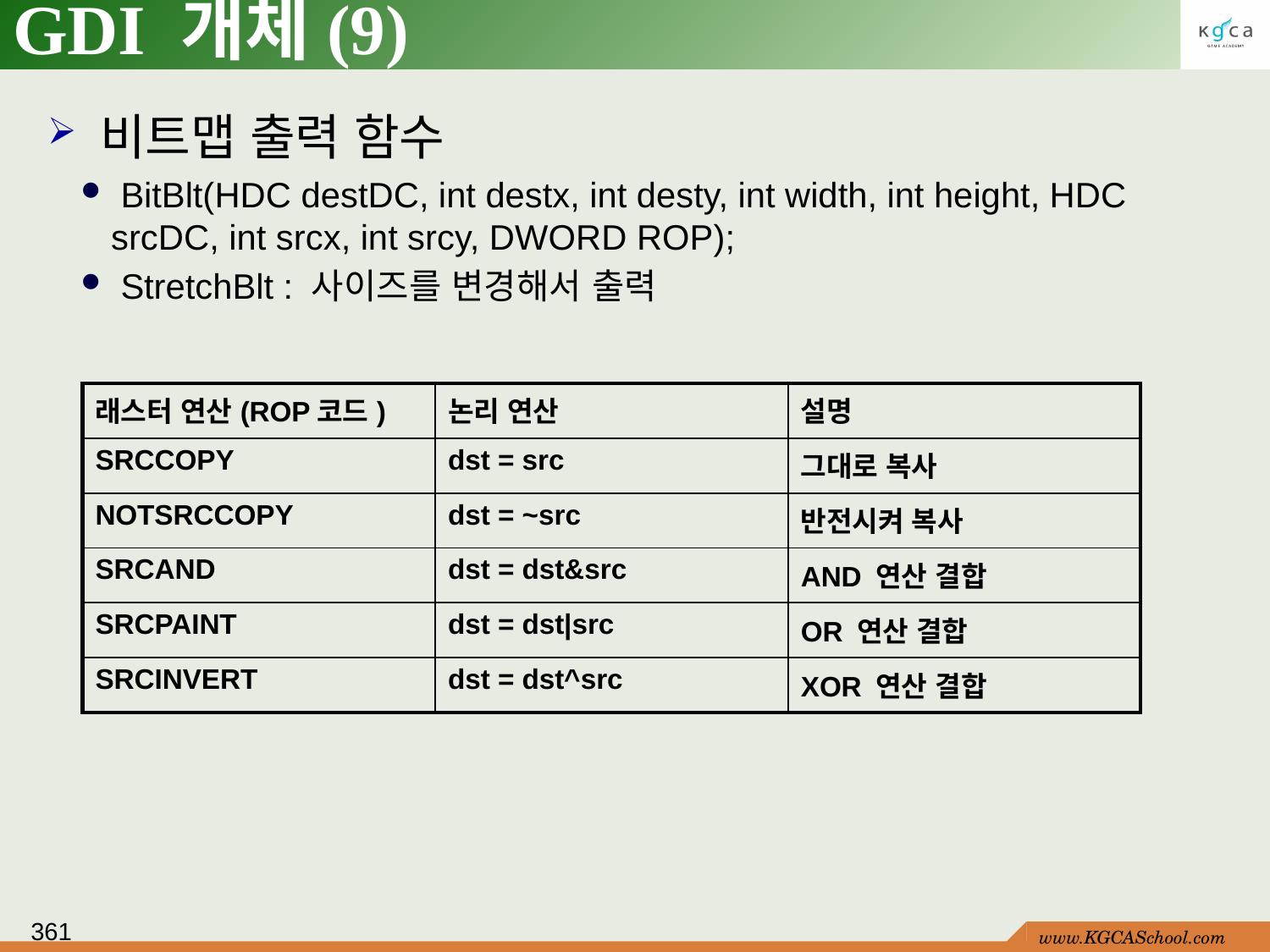

GDI 개체(9)
 비트맵 출력 함수
 BitBlt(HDC destDC, int destx, int desty, int width, int height, HDC srcDC, int srcx, int srcy, DWORD ROP);
 StretchBlt : 사이즈를 변경해서 출력

| 래스터 연산(ROP코드) | 논리 연산 | 설명 |
| --- | --- | --- |
| SRCCOPY | dst = src | 그대로 복사 |
| NOTSRCCOPY | dst = ~src | 반전시켜 복사 |
| SRCAND | dst = dst&src | AND 연산 결합 |
| SRCPAINT | dst = dst|src | OR 연산 결합 |
| SRCINVERT | dst = dst^src | XOR 연산 결합 |
361